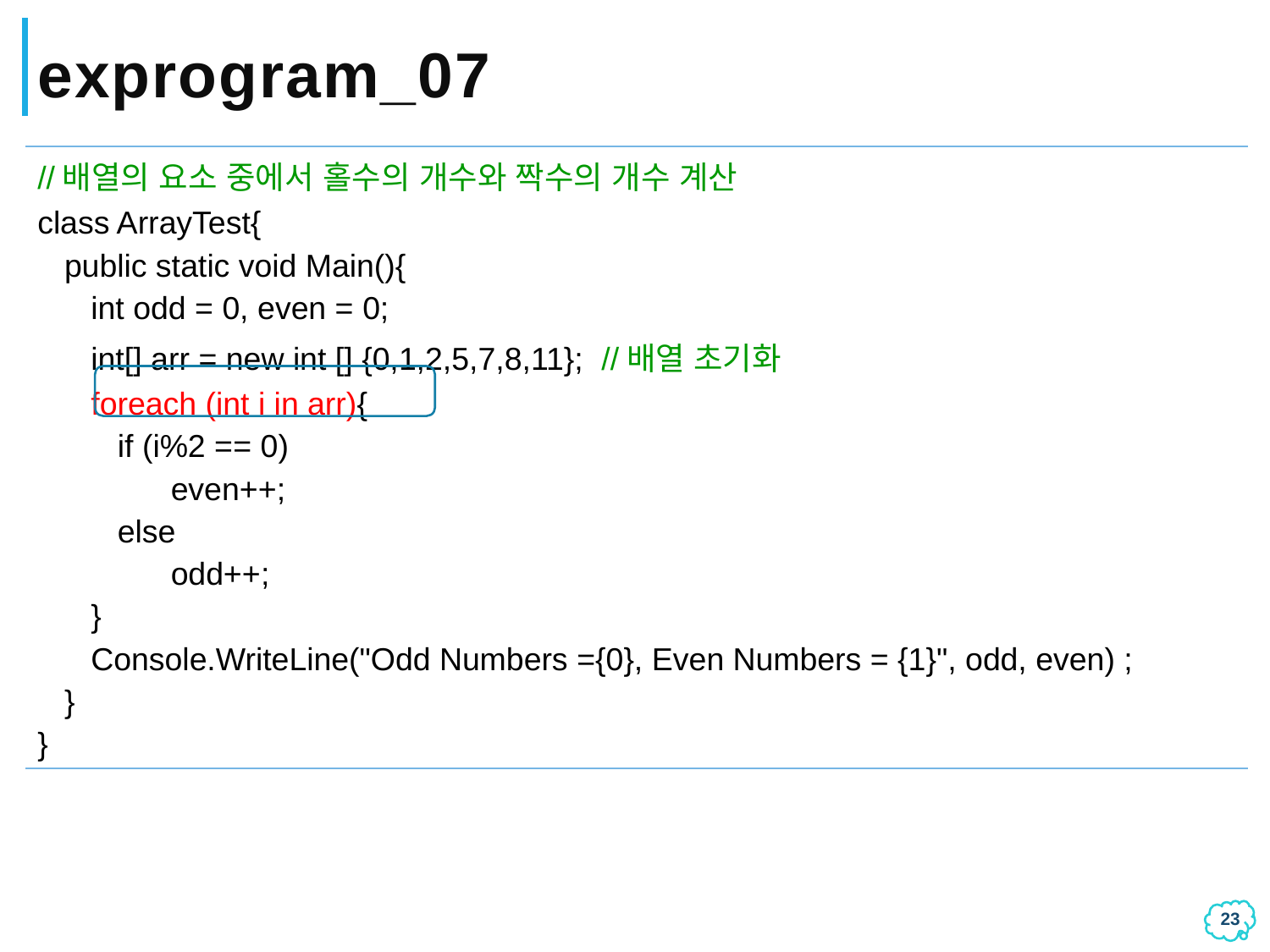

# exprogram_07
| //배열의 요소 중에서 홀수의 개수와 짝수의 개수 계산 class ArrayTest{ public static void Main(){ int odd = 0, even = 0; int[] arr = new int [] {0,1,2,5,7,8,11}; //배열 초기화 foreach (int i in arr){ if (i%2 == 0) even++; else odd++; } Console.WriteLine("Odd Numbers ={0}, Even Numbers = {1}", odd, even) ; } } |
| --- |

23